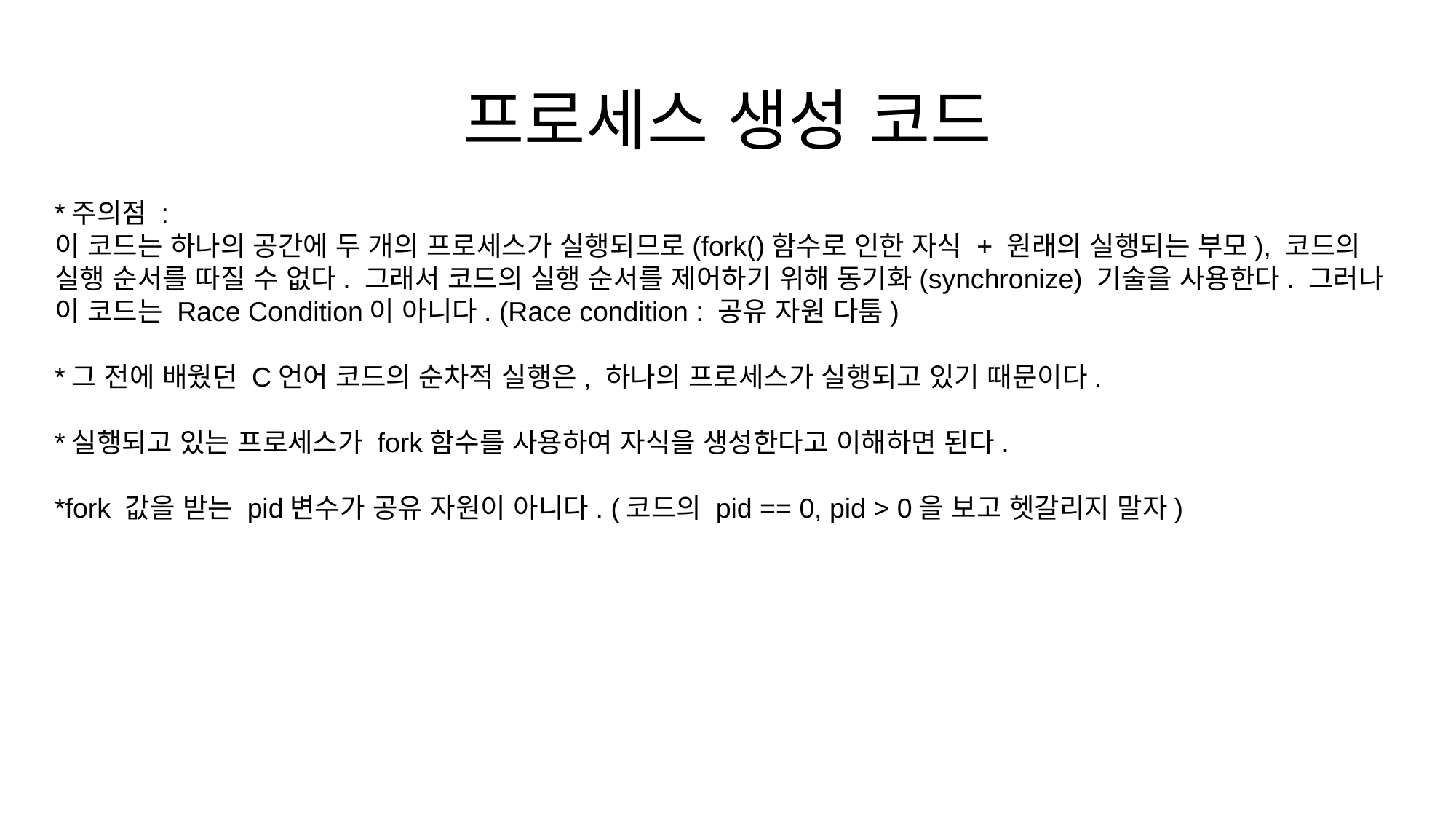

# 프로세스 생성 코드
*주의점 :
이 코드는 하나의 공간에 두 개의 프로세스가 실행되므로(fork()함수로 인한 자식 + 원래의 실행되는 부모), 코드의 실행 순서를 따질 수 없다. 그래서 코드의 실행 순서를 제어하기 위해 동기화(synchronize) 기술을 사용한다. 그러나 이 코드는 Race Condition이 아니다. (Race condition : 공유 자원 다툼)

*그 전에 배웠던 C언어 코드의 순차적 실행은, 하나의 프로세스가 실행되고 있기 때문이다.

*실행되고 있는 프로세스가 fork함수를 사용하여 자식을 생성한다고 이해하면 된다.

*fork 값을 받는 pid변수가 공유 자원이 아니다. (코드의 pid == 0, pid > 0을 보고 헷갈리지 말자)